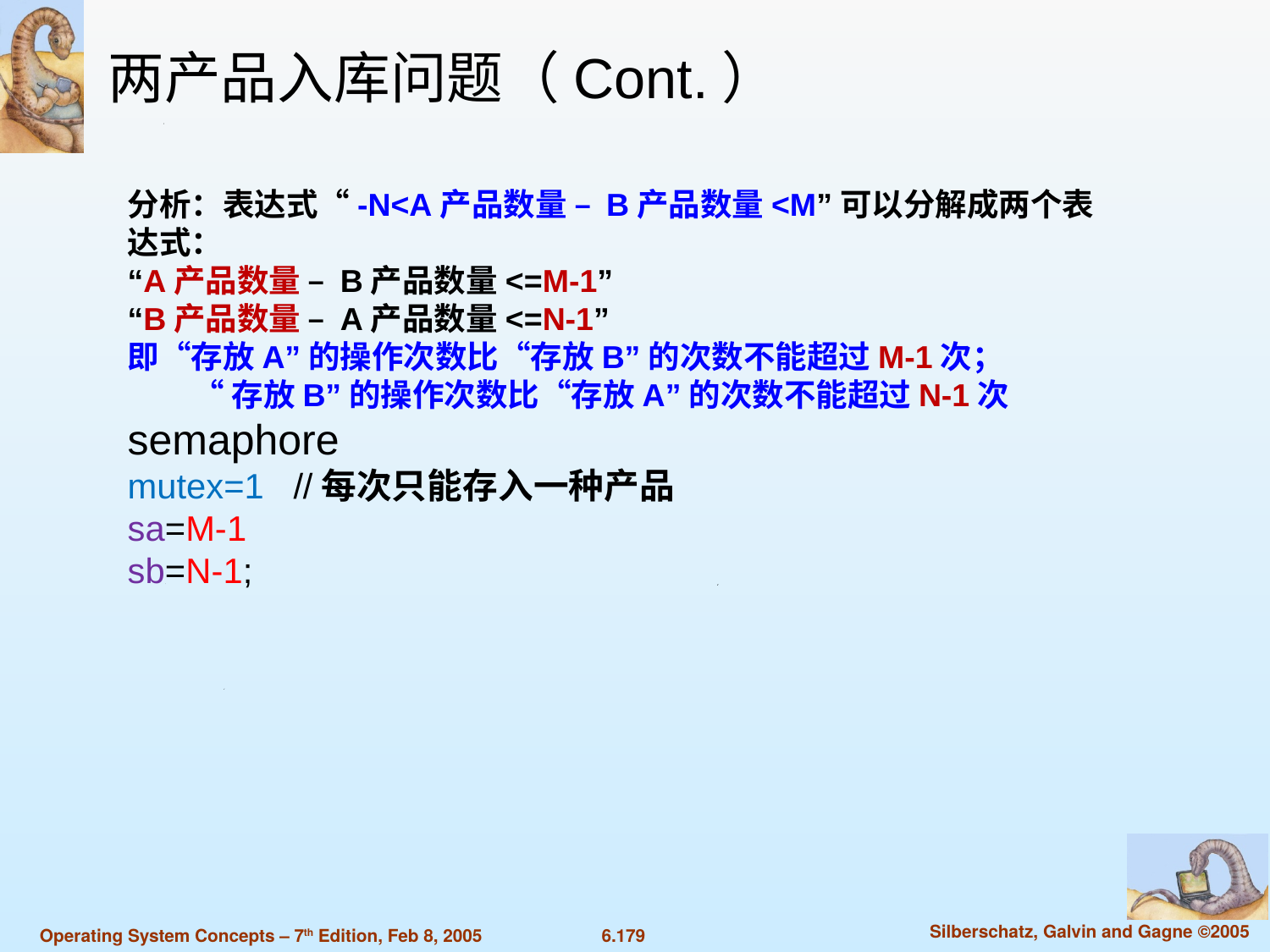

两产品入库问题（Cont.）
分析：表达式“-N<A产品数量 – B产品数量<M”可以分解成两个表达式：
“A产品数量 – B产品数量<=M-1”
“B产品数量 – A产品数量<=N-1”
即“存放A”的操作次数比“存放B”的次数不能超过M-1次；
         “存放B”的操作次数比“存放A”的次数不能超过N-1次
semaphore
mutex=1   //每次只能存入一种产品
sa=M-1
sb=N-1;